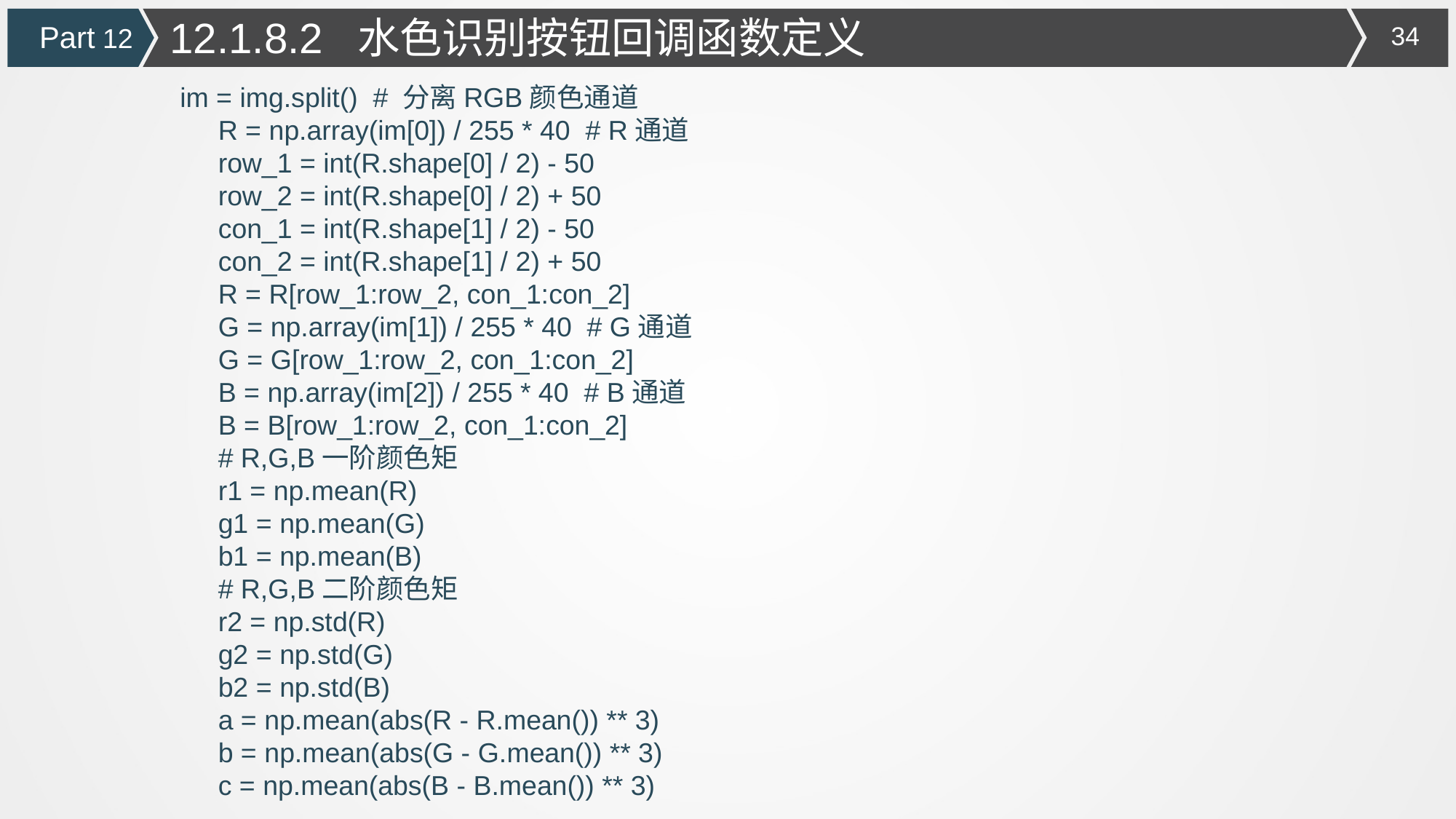

12.1.8.2  水色识别按钮回调函数定义
Part 12
im = img.split()  # 分离RGB颜色通道
     R = np.array(im[0]) / 255 * 40  # R通道
     row_1 = int(R.shape[0] / 2) - 50
     row_2 = int(R.shape[0] / 2) + 50
     con_1 = int(R.shape[1] / 2) - 50
     con_2 = int(R.shape[1] / 2) + 50
     R = R[row_1:row_2, con_1:con_2]
     G = np.array(im[1]) / 255 * 40  # G通道
     G = G[row_1:row_2, con_1:con_2]
     B = np.array(im[2]) / 255 * 40  # B通道
     B = B[row_1:row_2, con_1:con_2]
     # R,G,B一阶颜色矩
     r1 = np.mean(R)
     g1 = np.mean(G)
     b1 = np.mean(B)
     # R,G,B二阶颜色矩
     r2 = np.std(R)
     g2 = np.std(G)
     b2 = np.std(B)
     a = np.mean(abs(R - R.mean()) ** 3)
     b = np.mean(abs(G - G.mean()) ** 3)
     c = np.mean(abs(B - B.mean()) ** 3)